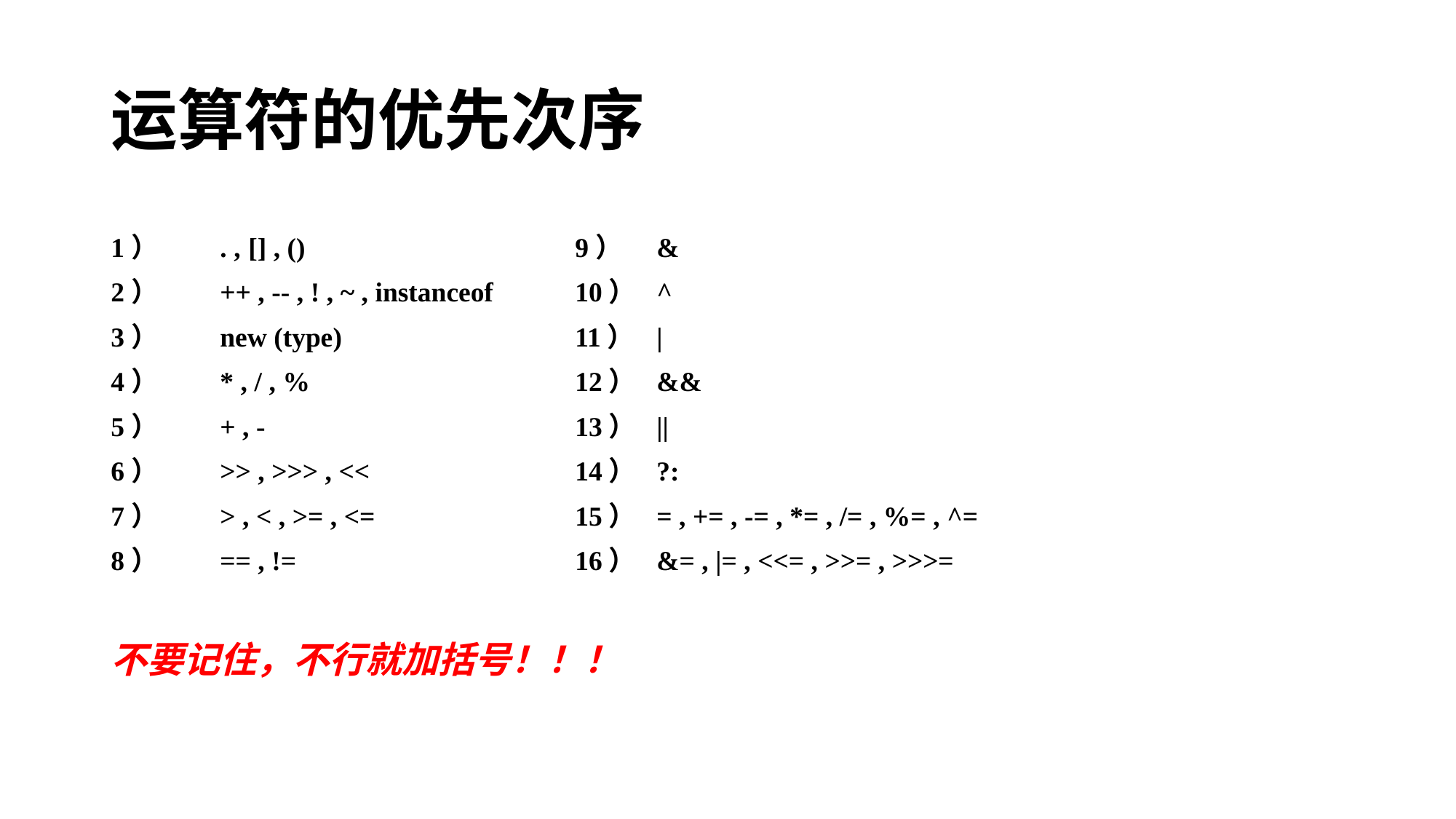

# 运算符的优先次序
1）	. , [] , ()			    9）	&
2）	++ , -- , ! , ~ , instanceof	    10）	^
3）	new (type)		    11）	|
4）	* , / , %			    12）	&&
5）	+ , -			    13）	||
6）	>> , >>> , <<		    14）	?:
7）	> , < , >= , <=		    15）	= , += , -= , *= , /= , %= , ^=
8）	== , !=			    16）	&= , |= , <<= , >>= , >>>=

不要记住，不行就加括号！！！